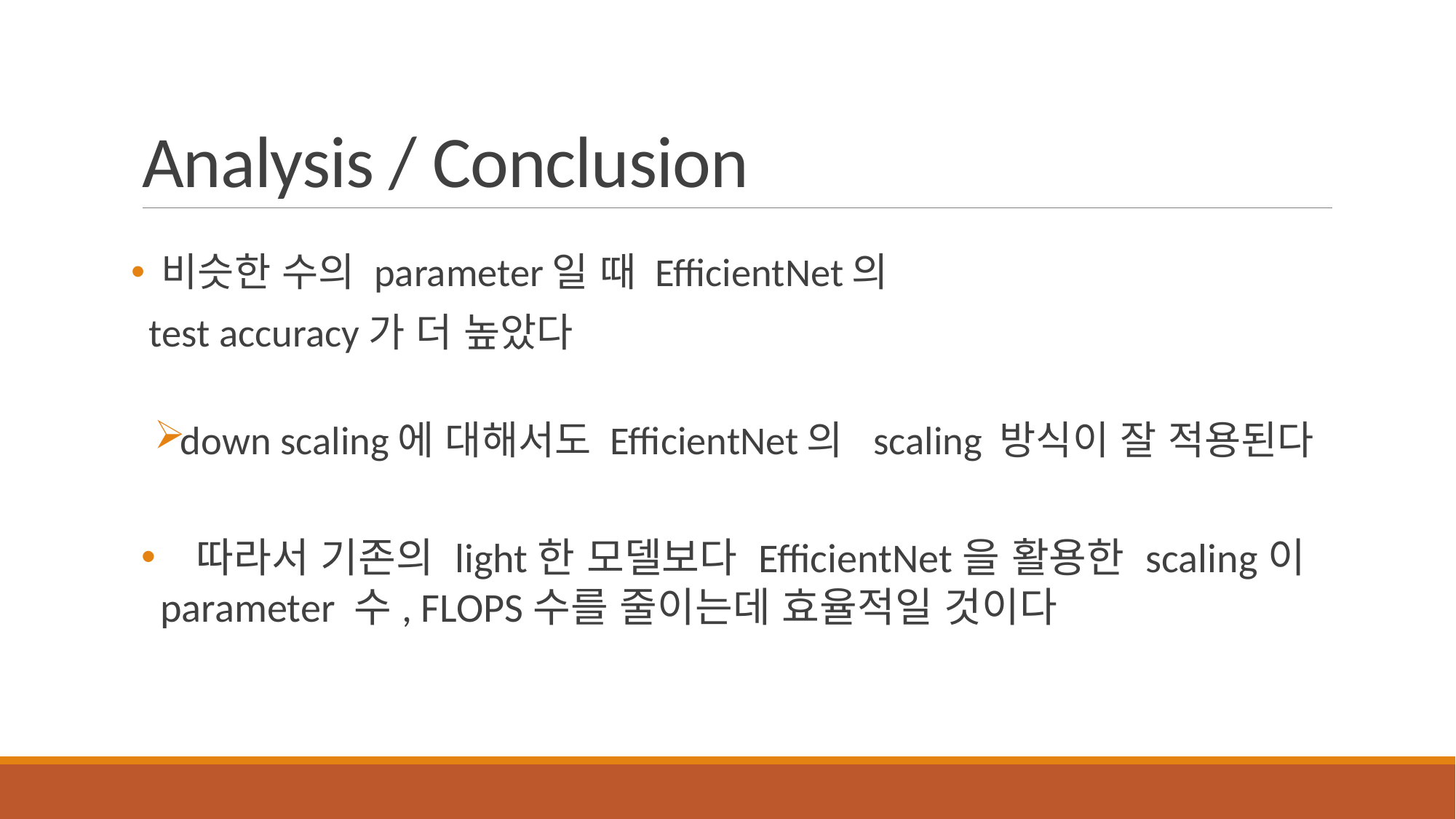

# Analysis / Conclusion
 비슷한 수의 parameter일 때 EfficientNet의
  test accuracy가 더 높았다

down scaling에 대해서도 EfficientNet의  scaling 방식이 잘 적용된다

따라서 기존의 light한 모델보다 EfficientNet을 활용한 scaling이
  parameter 수, FLOPS수를 줄이는데 효율적일 것이다